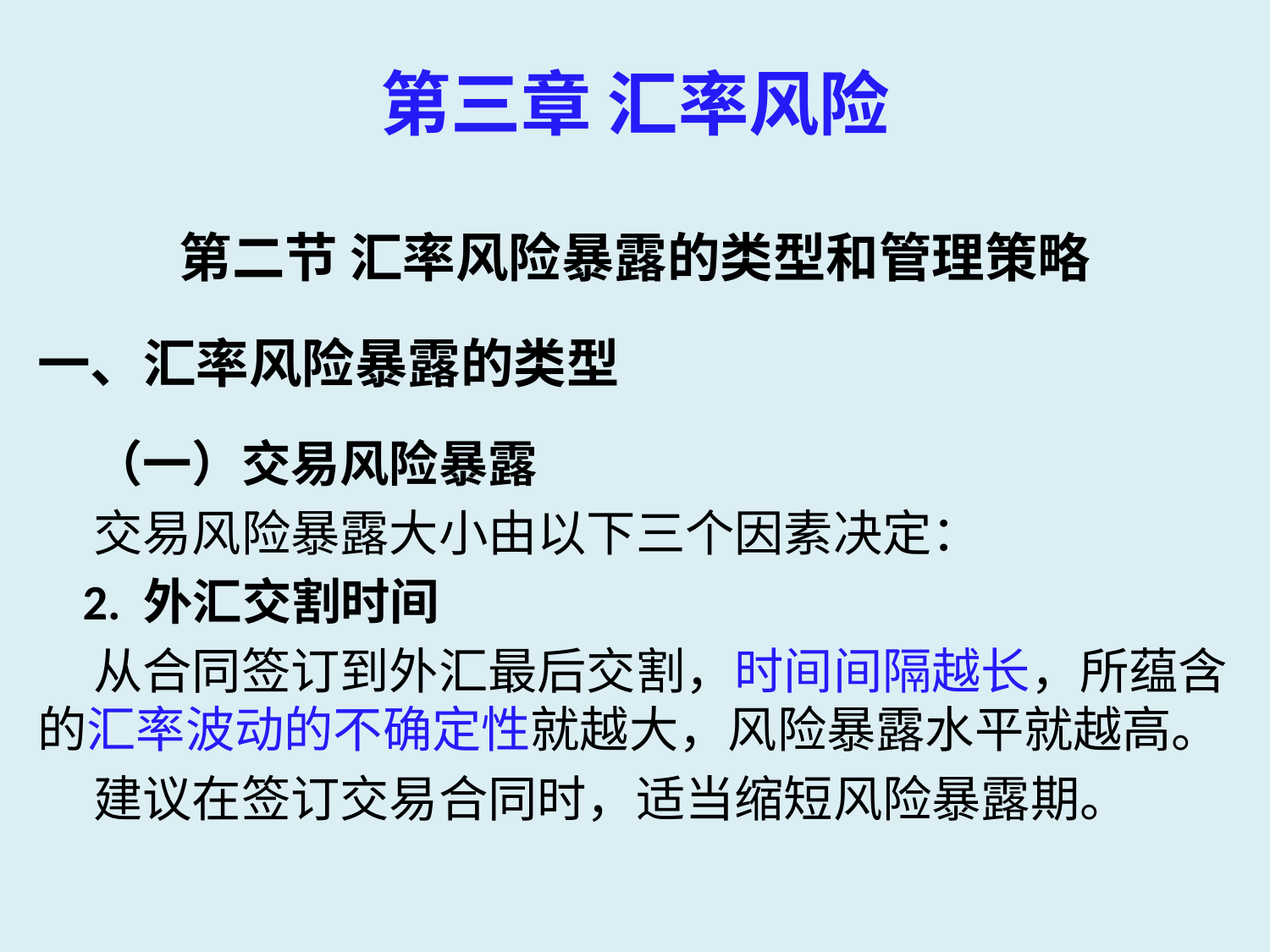

# 第三章 汇率风险
第二节 汇率风险暴露的类型和管理策略
一、汇率风险暴露的类型
    （一）交易风险暴露
    交易风险暴露大小由以下三个因素决定：
    2. 外汇交割时间
    从合同签订到外汇最后交割，时间间隔越长，所蕴含的汇率波动的不确定性就越大，风险暴露水平就越高。
    建议在签订交易合同时，适当缩短风险暴露期。